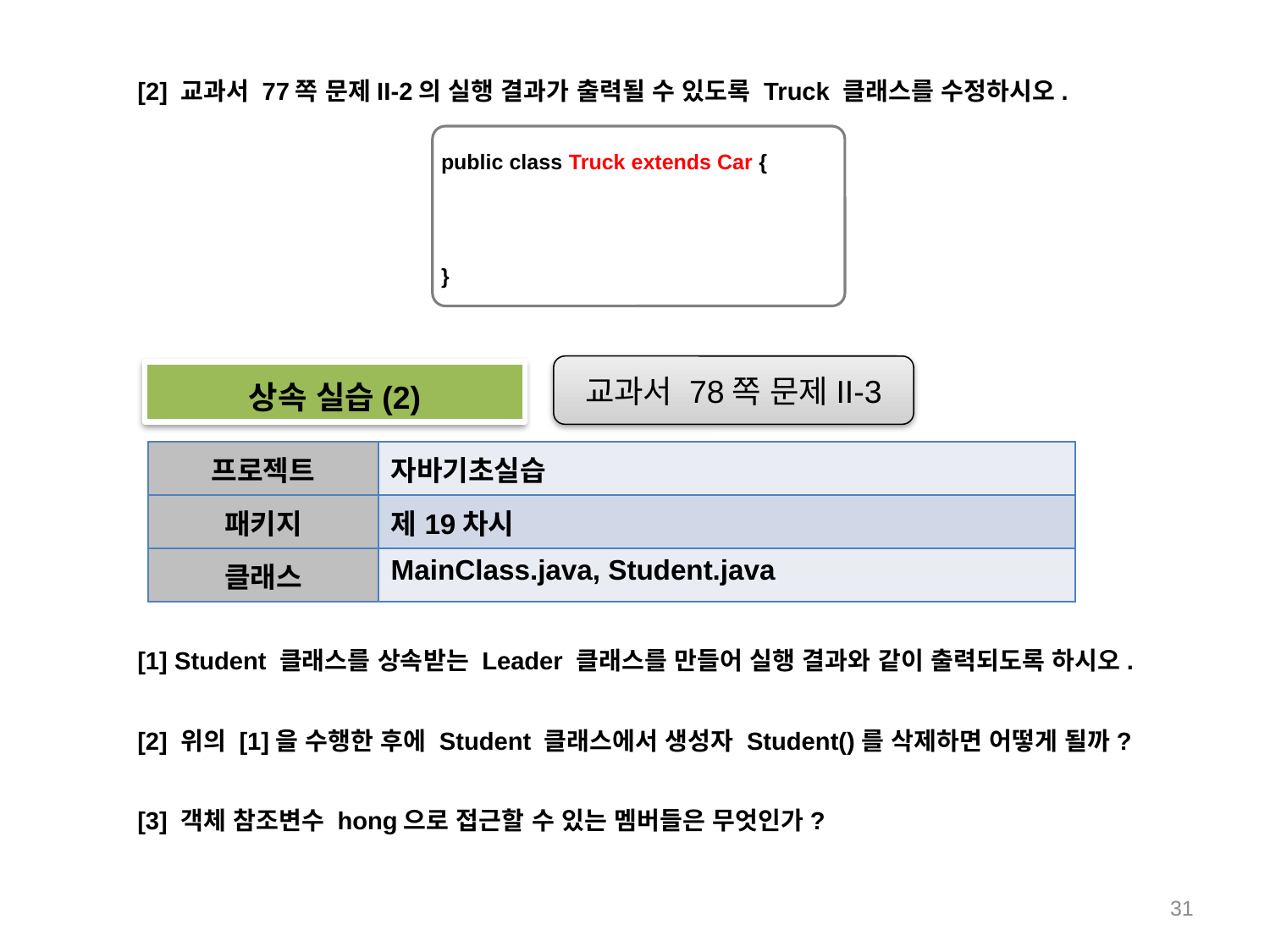

[2] 교과서 77쪽 문제II-2의 실행 결과가 출력될 수 있도록 Truck 클래스를 수정하시오.
public class Truck extends Car {

}
교과서 78쪽 문제II-3
상속 실습(2)
| 프로젝트 | 자바기초실습 |
| --- | --- |
| 패키지 | 제19차시 |
| 클래스 | MainClass.java, Student.java |
[1] Student 클래스를 상속받는 Leader 클래스를 만들어 실행 결과와 같이 출력되도록 하시오.
[2] 위의 [1]을 수행한 후에 Student 클래스에서 생성자 Student()를 삭제하면 어떻게 될까?
[3] 객체 참조변수 hong으로 접근할 수 있는 멤버들은 무엇인가?
31